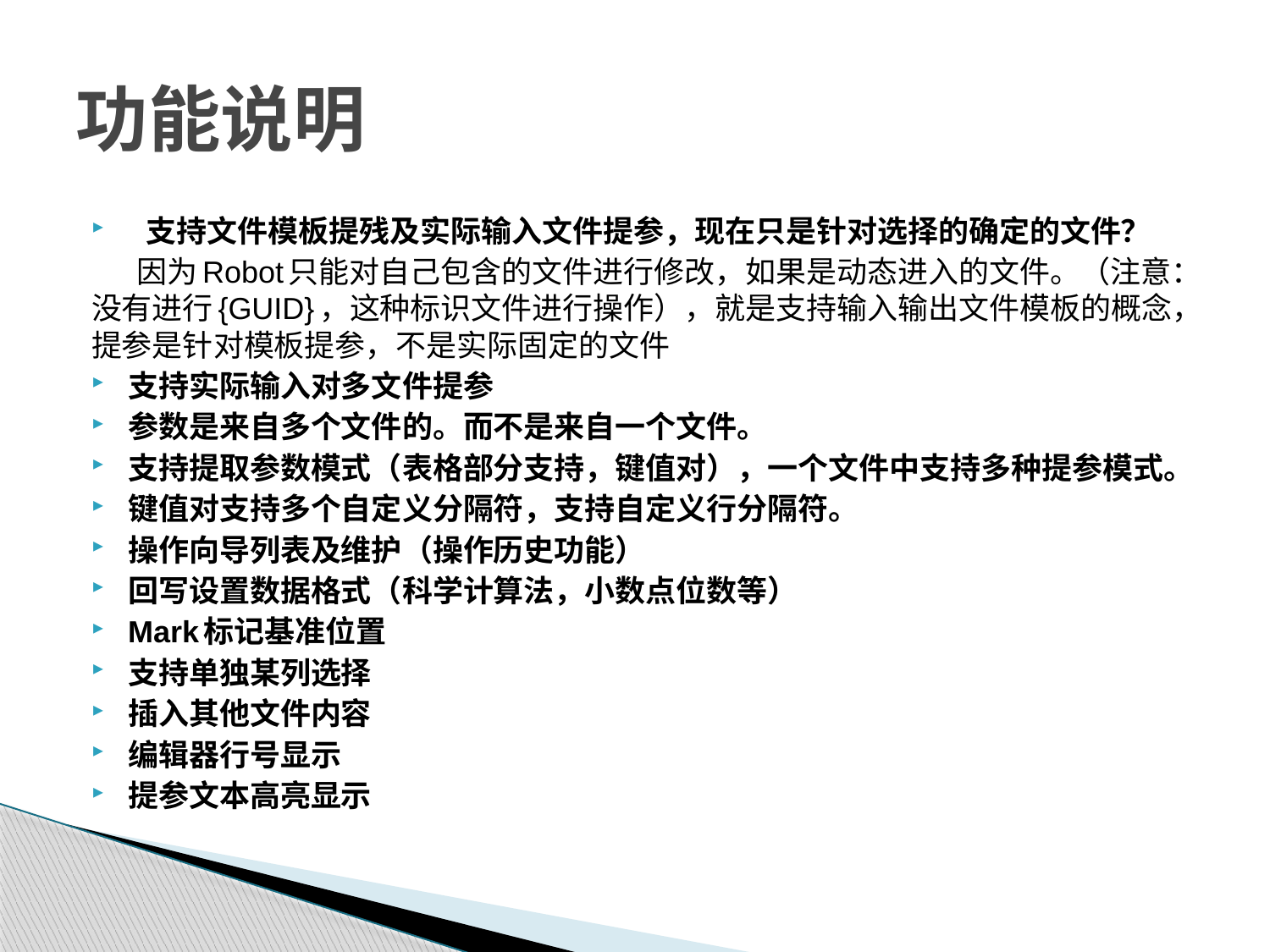

# 功能说明
  支持文件模板提残及实际输入文件提参，现在只是针对选择的确定的文件？
      因为Robot只能对自己包含的文件进行修改，如果是动态进入的文件。（注意：没有进行{GUID}，这种标识文件进行操作），就是支持输入输出文件模板的概念，提参是针对模板提参，不是实际固定的文件
支持实际输入对多文件提参
参数是来自多个文件的。而不是来自一个文件。
支持提取参数模式（表格部分支持，键值对），一个文件中支持多种提参模式。
键值对支持多个自定义分隔符，支持自定义行分隔符。
操作向导列表及维护（操作历史功能）
回写设置数据格式（科学计算法，小数点位数等）
Mark标记基准位置
支持单独某列选择
插入其他文件内容
编辑器行号显示
提参文本高亮显示